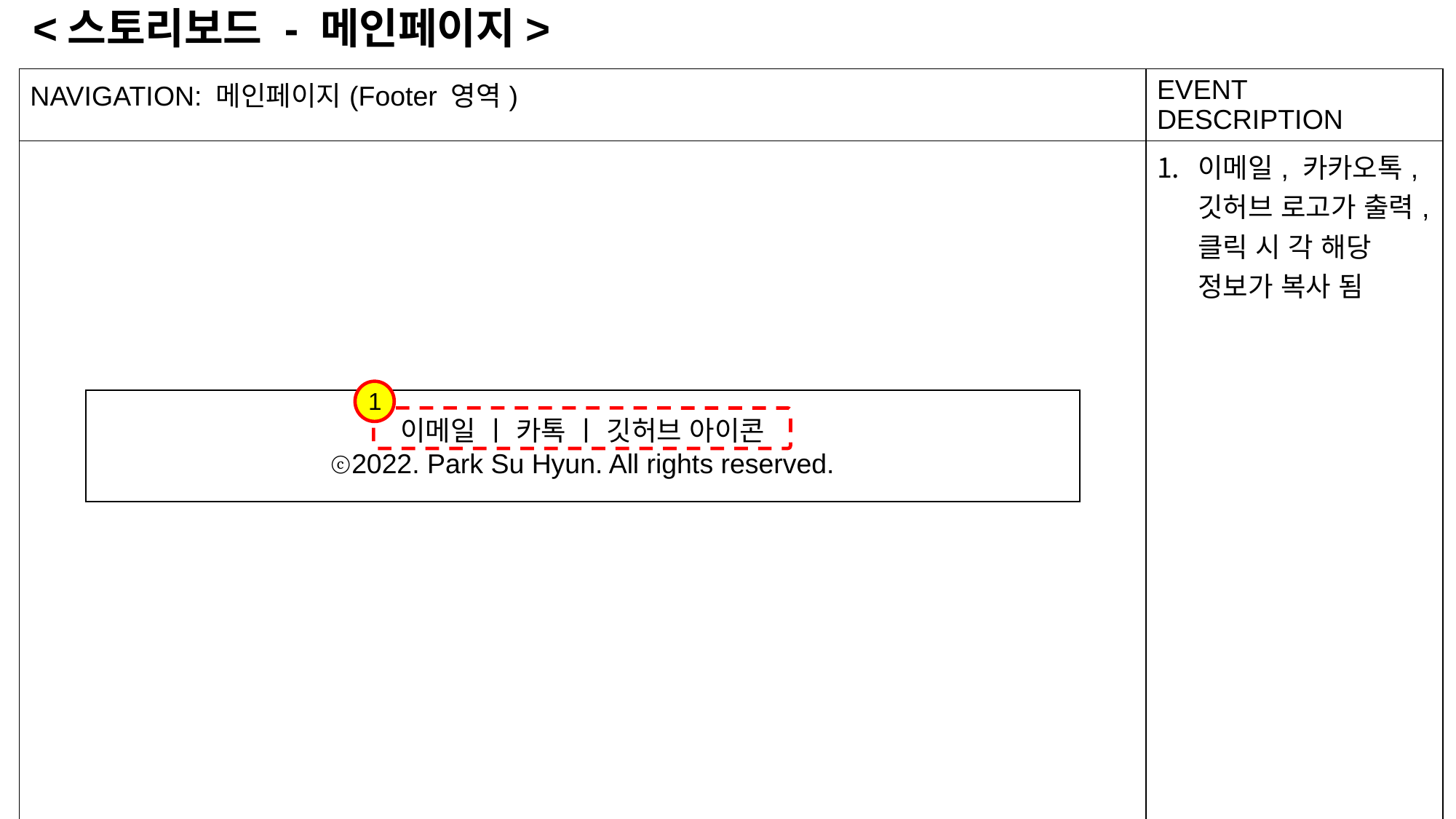

<스토리보드 - 메인페이지>
| NAVIGATION: 메인페이지(Footer 영역) | EVENT DESCRIPTION |
| --- | --- |
|  | 이메일, 카카오톡, 깃허브 로고가 출력, 클릭 시 각 해당 정보가 복사 됨 |
1

이메일 ㅣ 카톡 ㅣ 깃허브 아이콘
ⓒ2022. Park Su Hyun. All rights reserved.